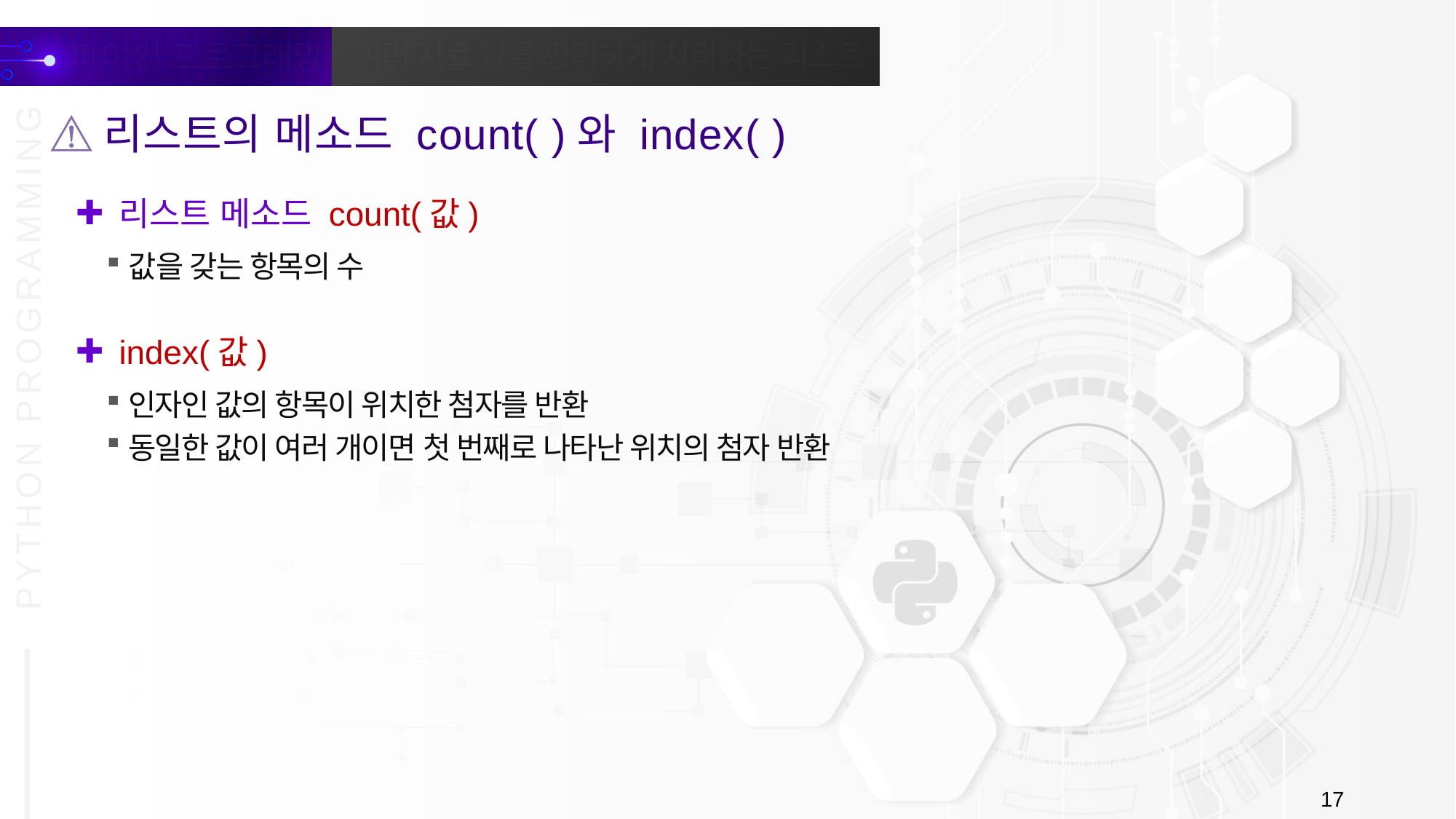

리스트의 메소드 count( )와 index( )
리스트 메소드 count(값)
값을 갖는 항목의 수
index(값)
인자인 값의 항목이 위치한 첨자를 반환
동일한 값이 여러 개이면 첫 번째로 나타난 위치의 첨자 반환
17